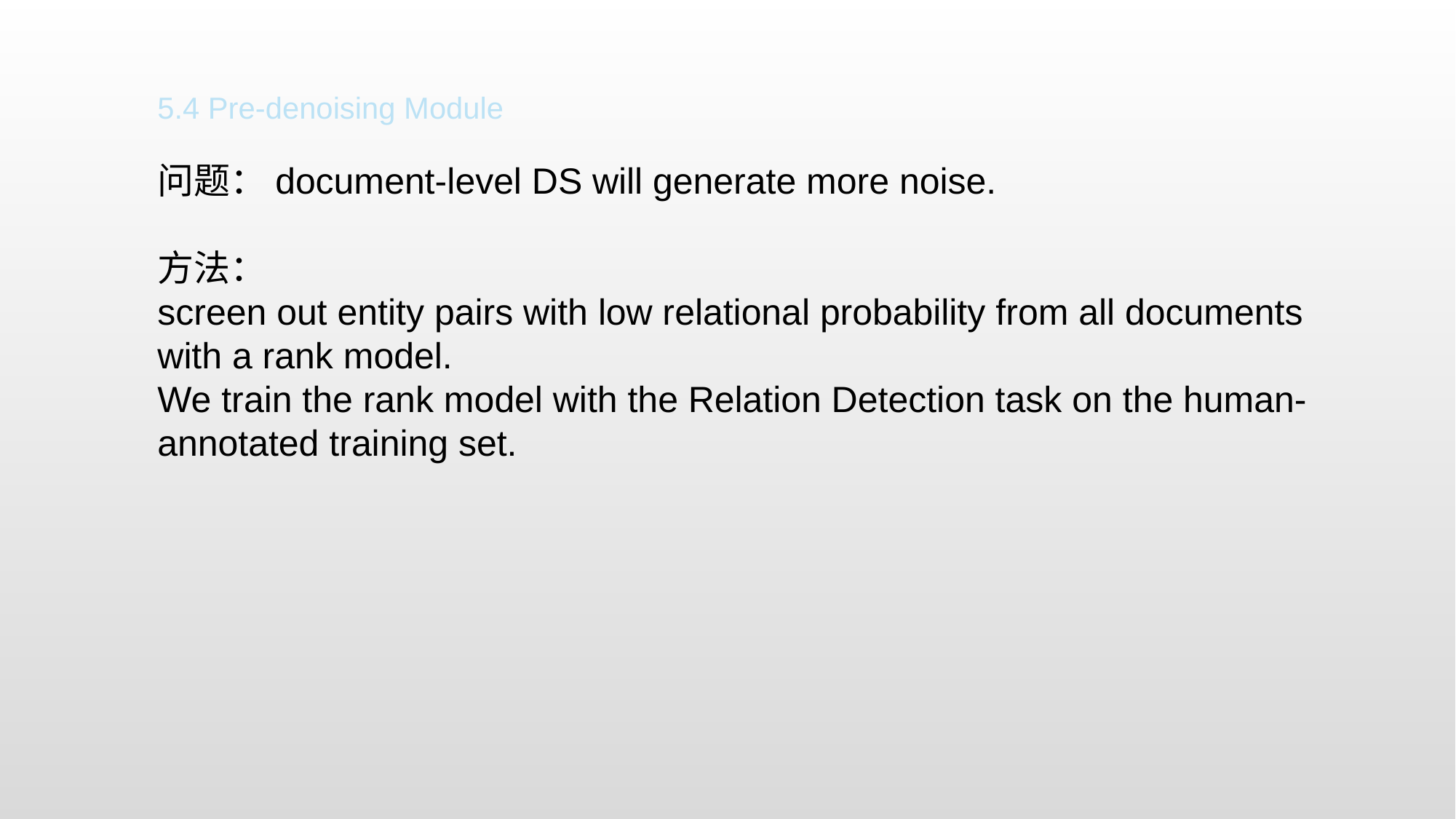

5.4 Pre-denoising Module

问题：document-level DS will generate more noise.

方法：
screen out entity pairs with low relational probability from all documents with a rank model.
We train the rank model with the Relation Detection task on the human-annotated training set.